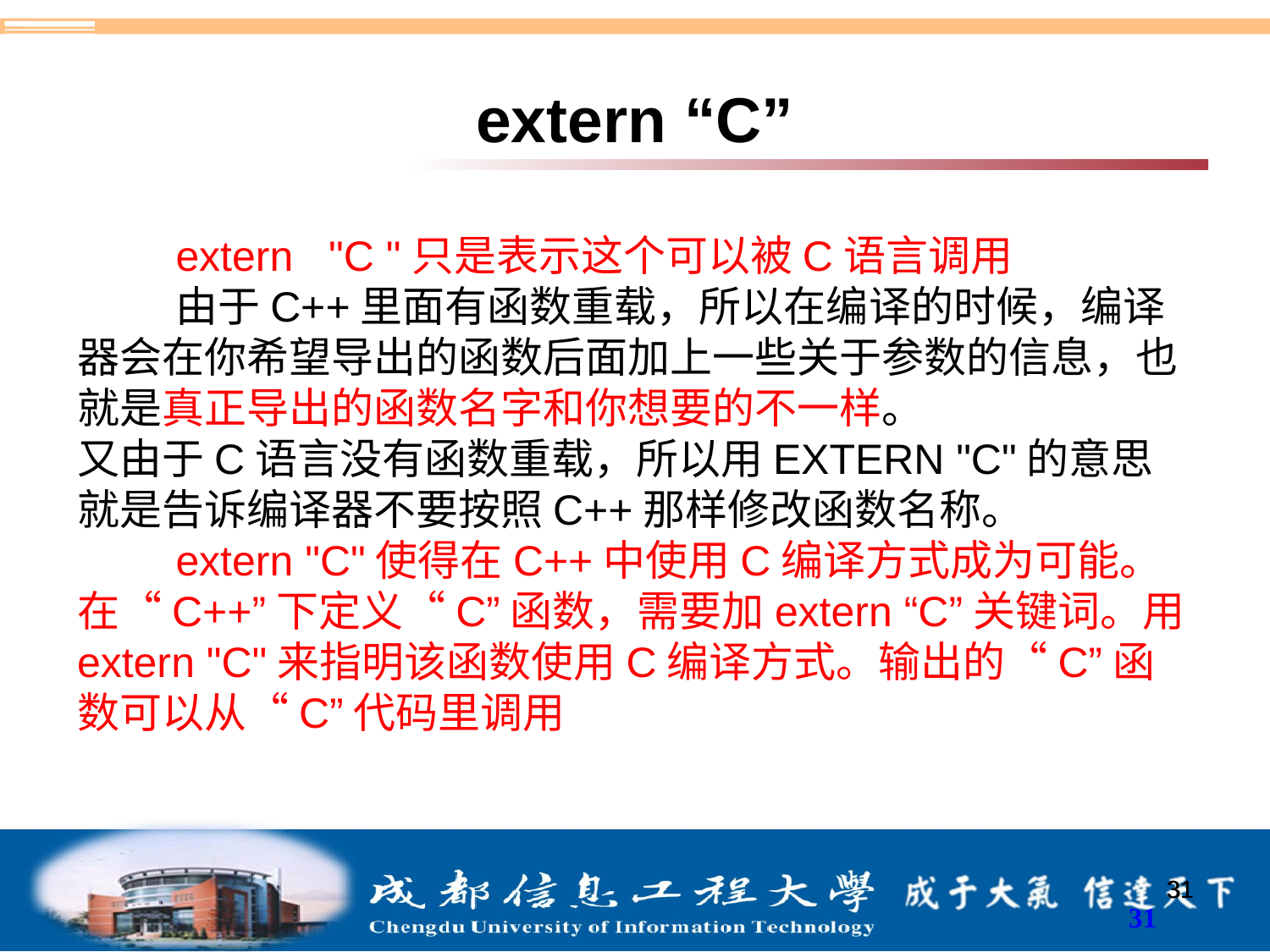

# extern “C”
extern   "C "只是表示这个可以被C语言调用
由于C++里面有函数重载，所以在编译的时候，编译器会在你希望导出的函数后面加上一些关于参数的信息，也就是真正导出的函数名字和你想要的不一样。
又由于C语言没有函数重载，所以用EXTERN "C"的意思就是告诉编译器不要按照C++那样修改函数名称。
extern "C"使得在C++中使用C编译方式成为可能。在“C++”下定义“C”函数，需要加extern “C”关键词。用extern "C"来指明该函数使用C编译方式。输出的“C”函数可以从“C”代码里调用
31